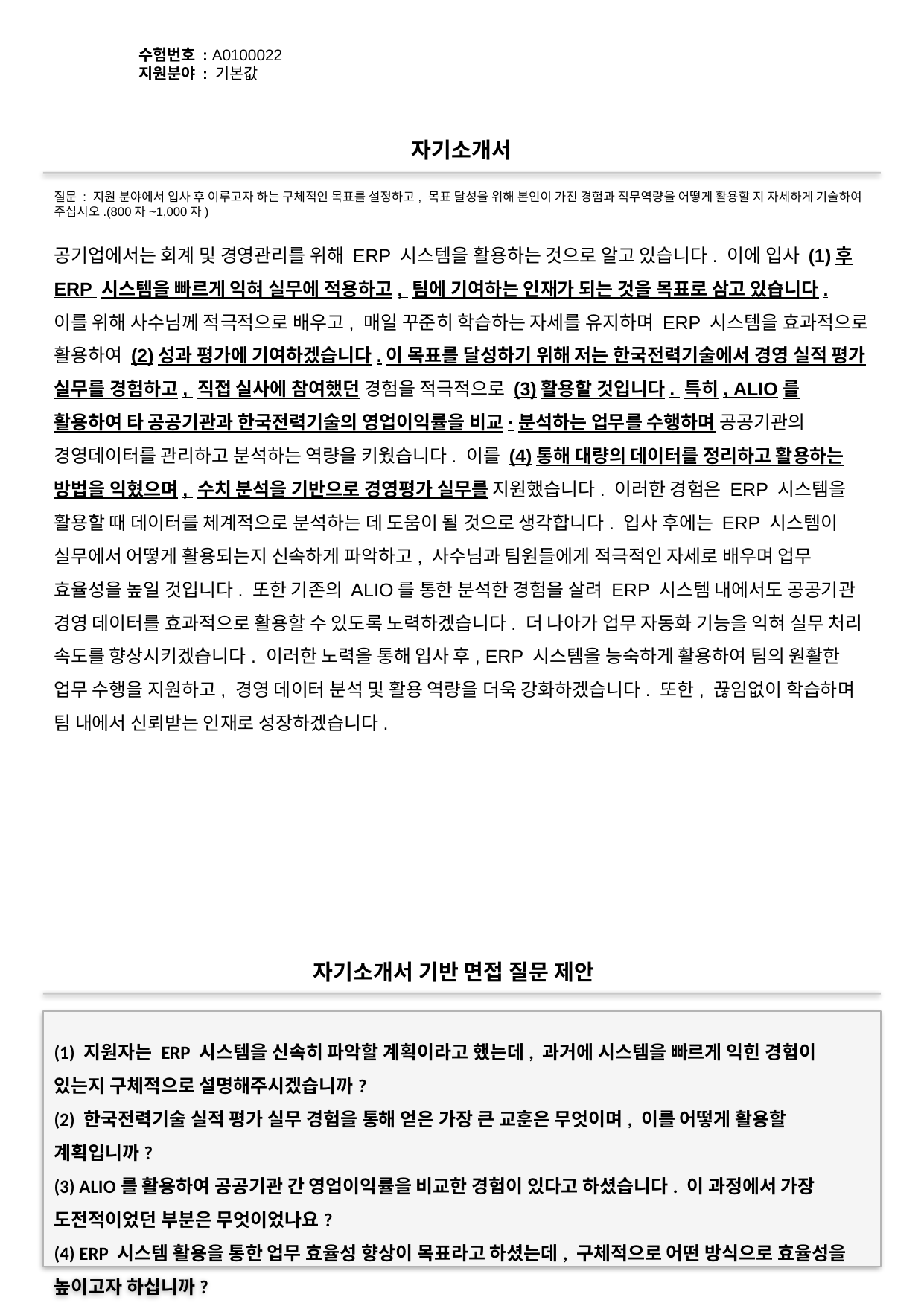

수험번호 : A0100022
지원분야 : 기본값
#

자기소개서

질문 : 지원 분야에서 입사 후 이루고자 하는 구체적인 목표를 설정하고, 목표 달성을 위해 본인이 가진 경험과 직무역량을 어떻게 활용할 지 자세하게 기술하여 주십시오.(800자~1,000자)

공기업에서는 회계 및 경영관리를 위해 ERP 시스템을 활용하는 것으로 알고 있습니다. 이에 입사 (1)후 ERP 시스템을 빠르게 익혀 실무에 적용하고, 팀에 기여하는 인재가 되는 것을 목표로 삼고 있습니다. 이를 위해 사수님께 적극적으로 배우고, 매일 꾸준히 학습하는 자세를 유지하며 ERP 시스템을 효과적으로 활용하여 (2)성과 평가에 기여하겠습니다.이 목표를 달성하기 위해 저는 한국전력기술에서 경영 실적 평가 실무를 경험하고, 직접 실사에 참여했던 경험을 적극적으로 (3)활용할 것입니다. 특히, ALIO를 활용하여 타 공공기관과 한국전력기술의 영업이익률을 비교·분석하는 업무를 수행하며 공공기관의 경영데이터를 관리하고 분석하는 역량을 키웠습니다. 이를 (4)통해 대량의 데이터를 정리하고 활용하는 방법을 익혔으며, 수치 분석을 기반으로 경영평가 실무를 지원했습니다. 이러한 경험은 ERP 시스템을 활용할 때 데이터를 체계적으로 분석하는 데 도움이 될 것으로 생각합니다. 입사 후에는 ERP 시스템이 실무에서 어떻게 활용되는지 신속하게 파악하고, 사수님과 팀원들에게 적극적인 자세로 배우며 업무 효율성을 높일 것입니다. 또한 기존의 ALIO를 통한 분석한 경험을 살려 ERP 시스템 내에서도 공공기관 경영 데이터를 효과적으로 활용할 수 있도록 노력하겠습니다. 더 나아가 업무 자동화 기능을 익혀 실무 처리 속도를 향상시키겠습니다. 이러한 노력을 통해 입사 후, ERP 시스템을 능숙하게 활용하여 팀의 원활한 업무 수행을 지원하고, 경영 데이터 분석 및 활용 역량을 더욱 강화하겠습니다. 또한, 끊임없이 학습하며 팀 내에서 신뢰받는 인재로 성장하겠습니다.

자기소개서 기반 면접 질문 제안

(1) 지원자는 ERP 시스템을 신속히 파악할 계획이라고 했는데, 과거에 시스템을 빠르게 익힌 경험이 있는지 구체적으로 설명해주시겠습니까?
(2) 한국전력기술 실적 평가 실무 경험을 통해 얻은 가장 큰 교훈은 무엇이며, 이를 어떻게 활용할 계획입니까?
(3) ALIO를 활용하여 공공기관 간 영업이익률을 비교한 경험이 있다고 하셨습니다. 이 과정에서 가장 도전적이었던 부분은 무엇이었나요?
(4) ERP 시스템 활용을 통한 업무 효율성 향상이 목표라고 하셨는데, 구체적으로 어떤 방식으로 효율성을 높이고자 하십니까?